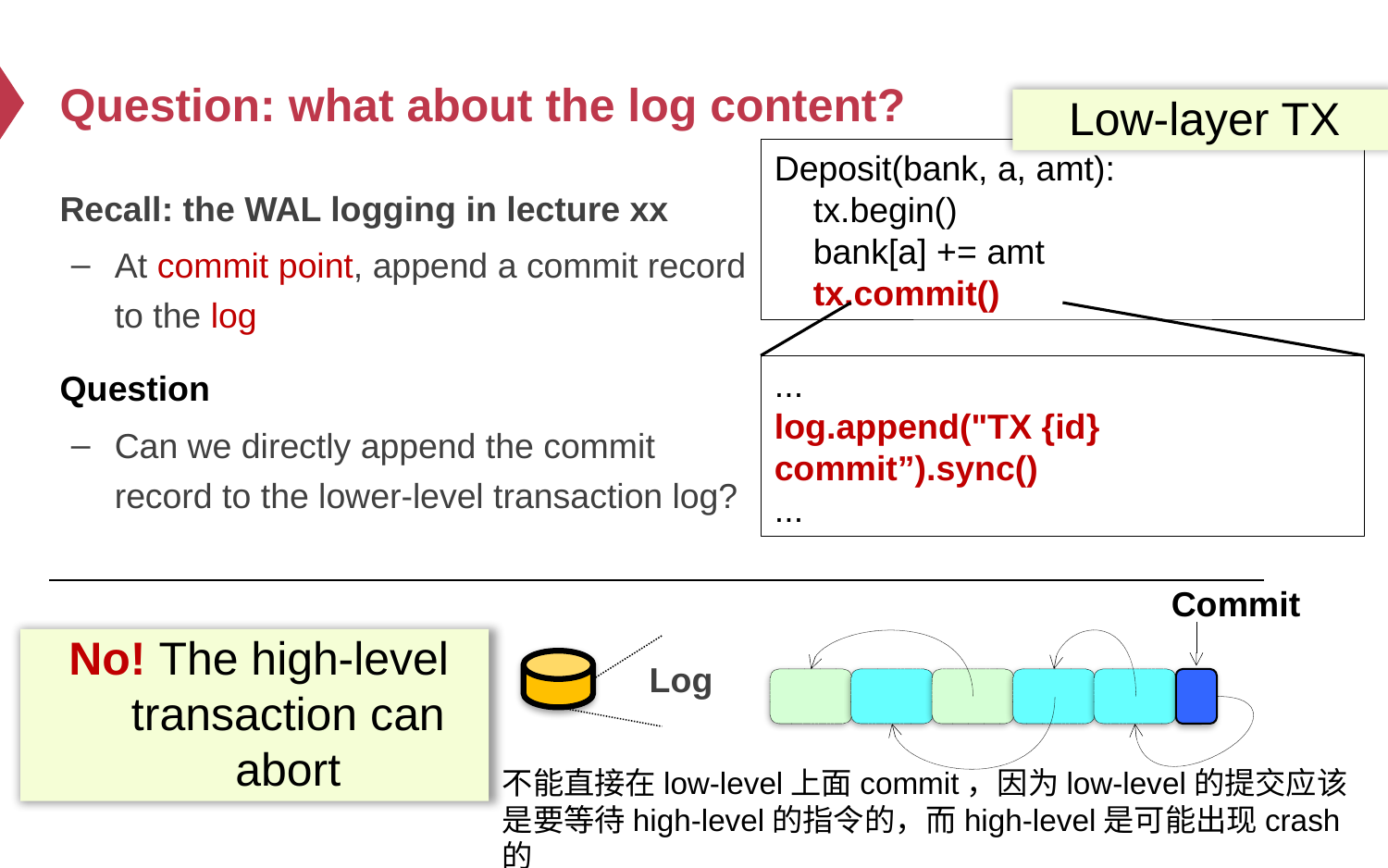

# Question: what about the log content?
Low-layer TX
Deposit(bank, a, amt):
    tx.begin()
    bank[a] += amt
    tx.commit()
Recall: the WAL logging in lecture xx
At commit point, append a commit record to the log
Question
Can we directly append the commit record to the lower-level transaction log?

...
log.append("TX {id} commit”).sync()
...
Commit
No! The high-level transaction can abort

Log

不能直接在low-level上面commit，因为low-level的提交应该是要等待high-level的指令的，而high-level是可能出现crash的
44